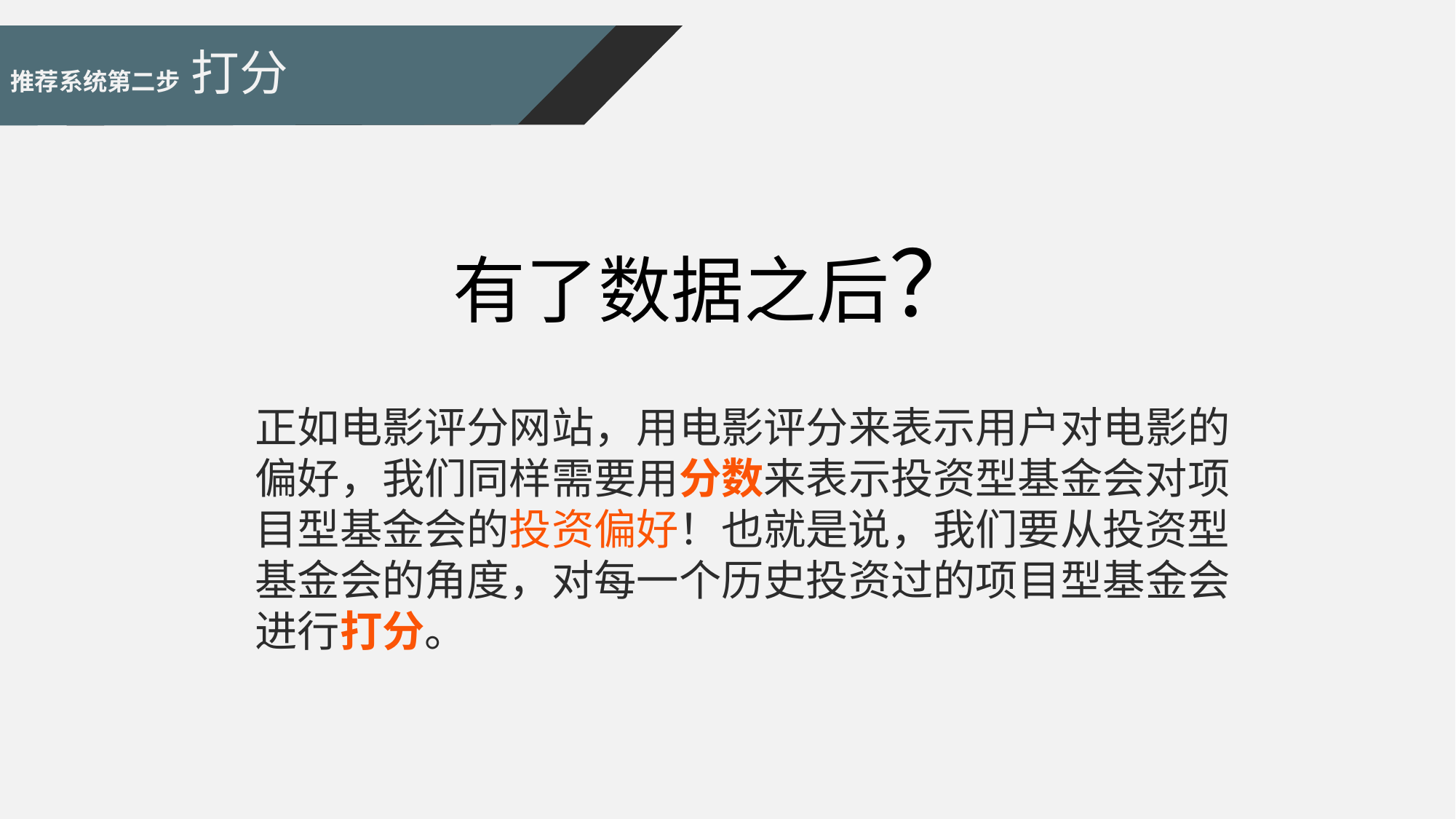

推荐系统第二步  打分
有了数据之后？
正如电影评分网站，用电影评分来表示用户对电影的偏好，我们同样需要用分数来表示投资型基金会对项目型基金会的投资偏好！也就是说，我们要从投资型基金会的角度，对每一个历史投资过的项目型基金会进行打分。